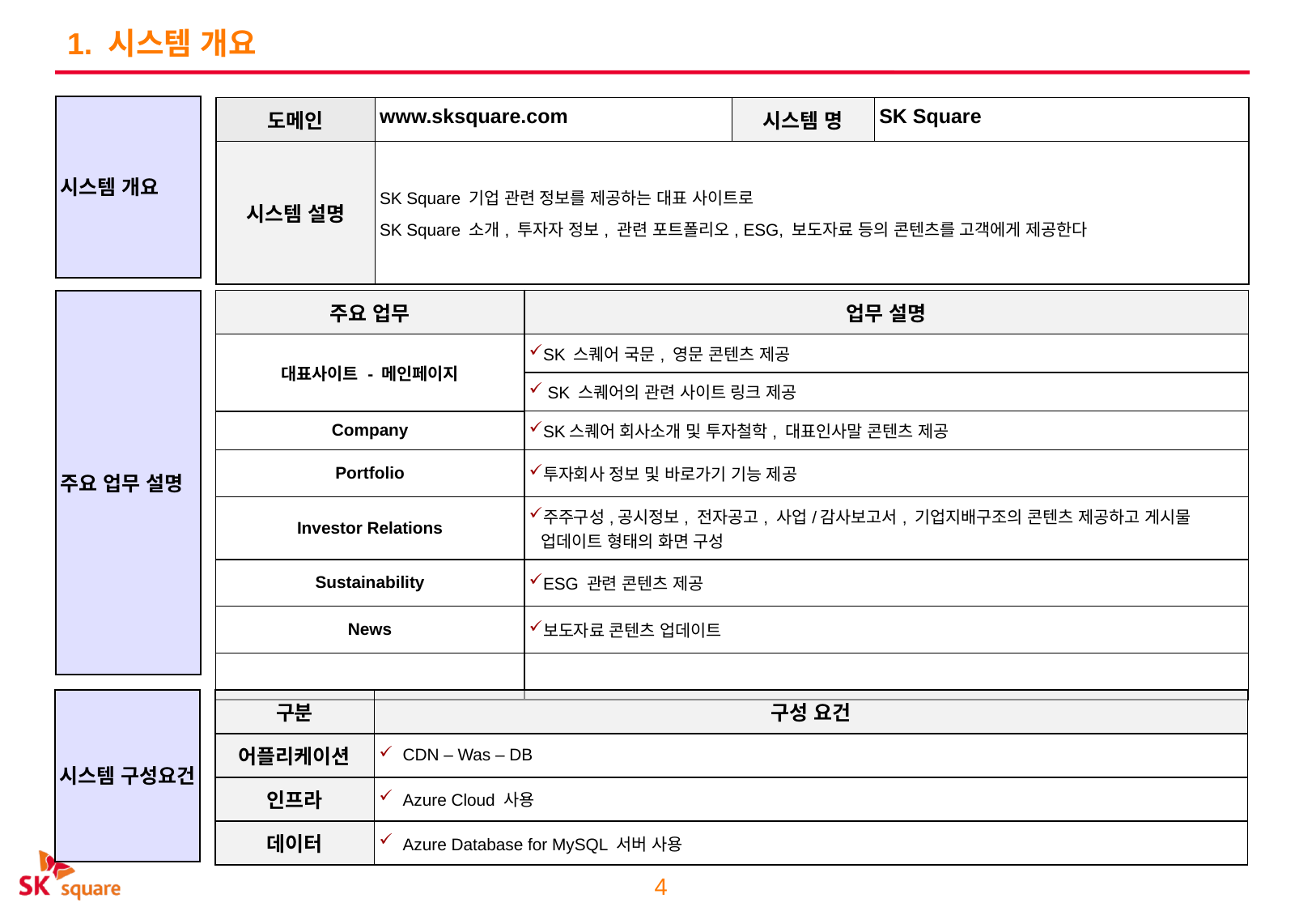

# 1. 시스템 개요
시스템 개요
| 도메인 | www.sksquare.com | 시스템 명 | SK Square |
| --- | --- | --- | --- |
| 시스템 설명 | SK Square 기업 관련 정보를 제공하는 대표 사이트로 SK Square 소개, 투자자 정보, 관련 포트폴리오, ESG, 보도자료 등의 콘텐츠를 고객에게 제공한다 |  |  |
주요 업무 설명
| 주요 업무 | 업무 설명 |
| --- | --- |
| 대표사이트 - 메인페이지 | SK 스퀘어 국문, 영문 콘텐츠 제공 |
|  | SK 스퀘어의 관련 사이트 링크 제공 |
| Company | SK스퀘어 회사소개 및 투자철학, 대표인사말 콘텐츠 제공 |
| Portfolio | 투자회사 정보 및 바로가기 기능 제공 |
| Investor Relations | 주주구성,공시정보, 전자공고, 사업/감사보고서, 기업지배구조의 콘텐츠 제공하고 게시물 업데이트 형태의 화면 구성 |
| Sustainability | ESG 관련 콘텐츠 제공 |
| News | 보도자료 콘텐츠 업데이트 |
|  |  |
시스템 구성요건
| 구분 | 구성 요건 |
| --- | --- |
| 어플리케이션 | CDN – Was – DB |
| 인프라 | Azure Cloud 사용 |
| 데이터 | Azure Database for MySQL 서버 사용 |